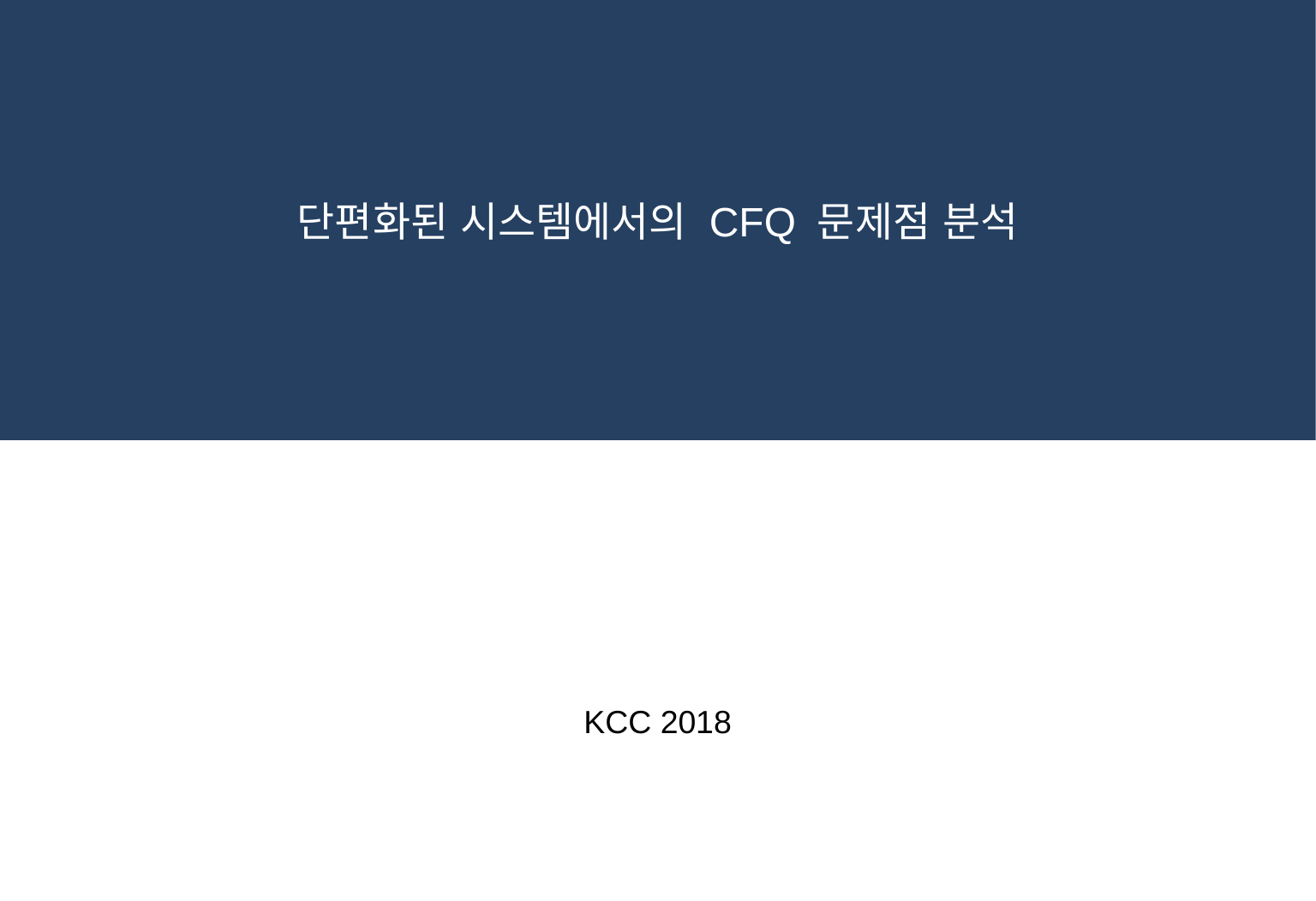

단편화된 시스템에서의 CFQ 문제점 분석

KCC 2018